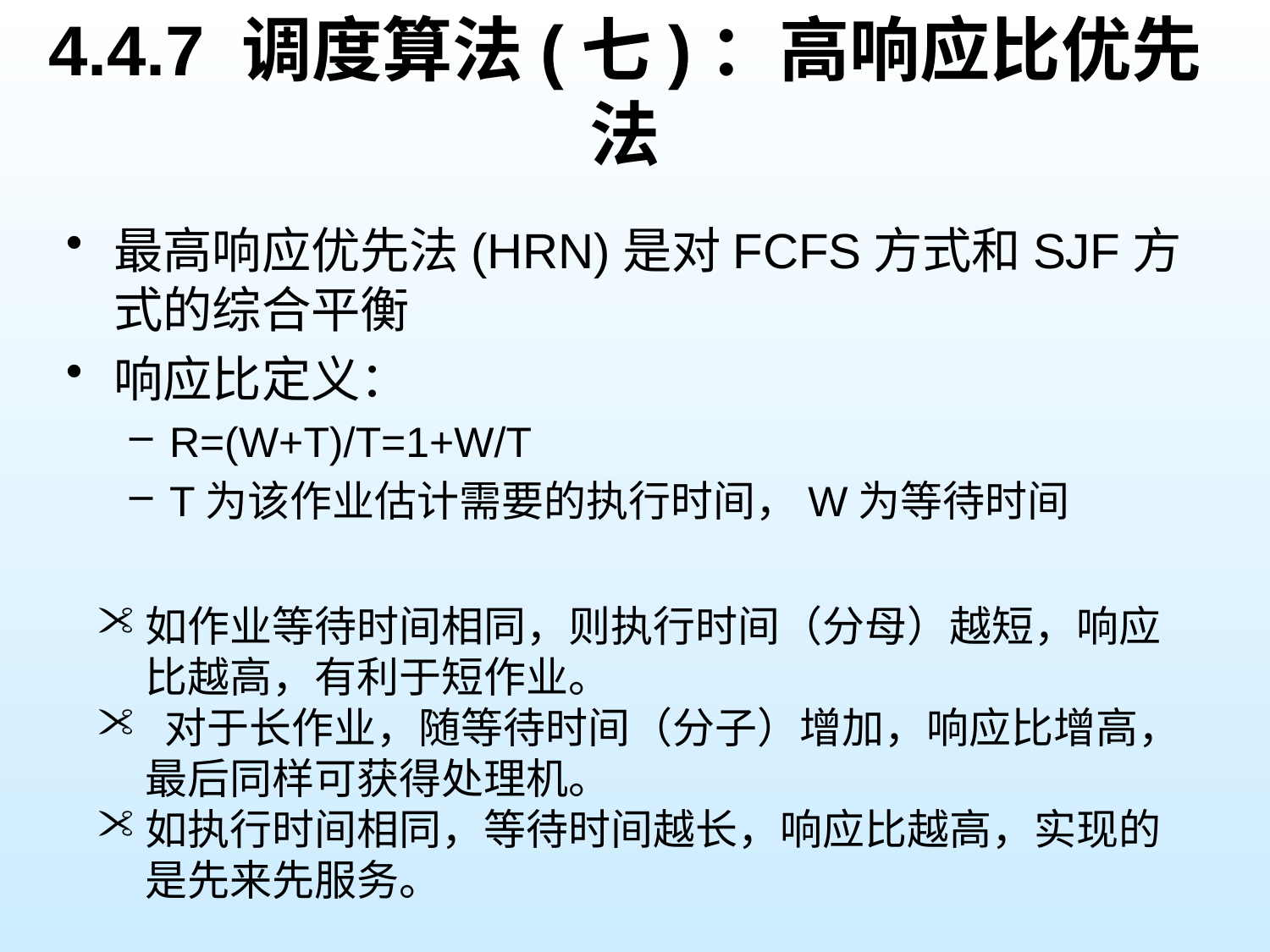

4.4.7 调度算法(七)：高响应比优先法
最高响应优先法(HRN)是对FCFS方式和SJF方式的综合平衡
响应比定义：
R=(W+T)/T=1+W/T
T为该作业估计需要的执行时间，W为等待时间
如作业等待时间相同，则执行时间（分母）越短，响应比越高，有利于短作业。
 对于长作业，随等待时间（分子）增加，响应比增高，最后同样可获得处理机。
如执行时间相同，等待时间越长，响应比越高，实现的是先来先服务。